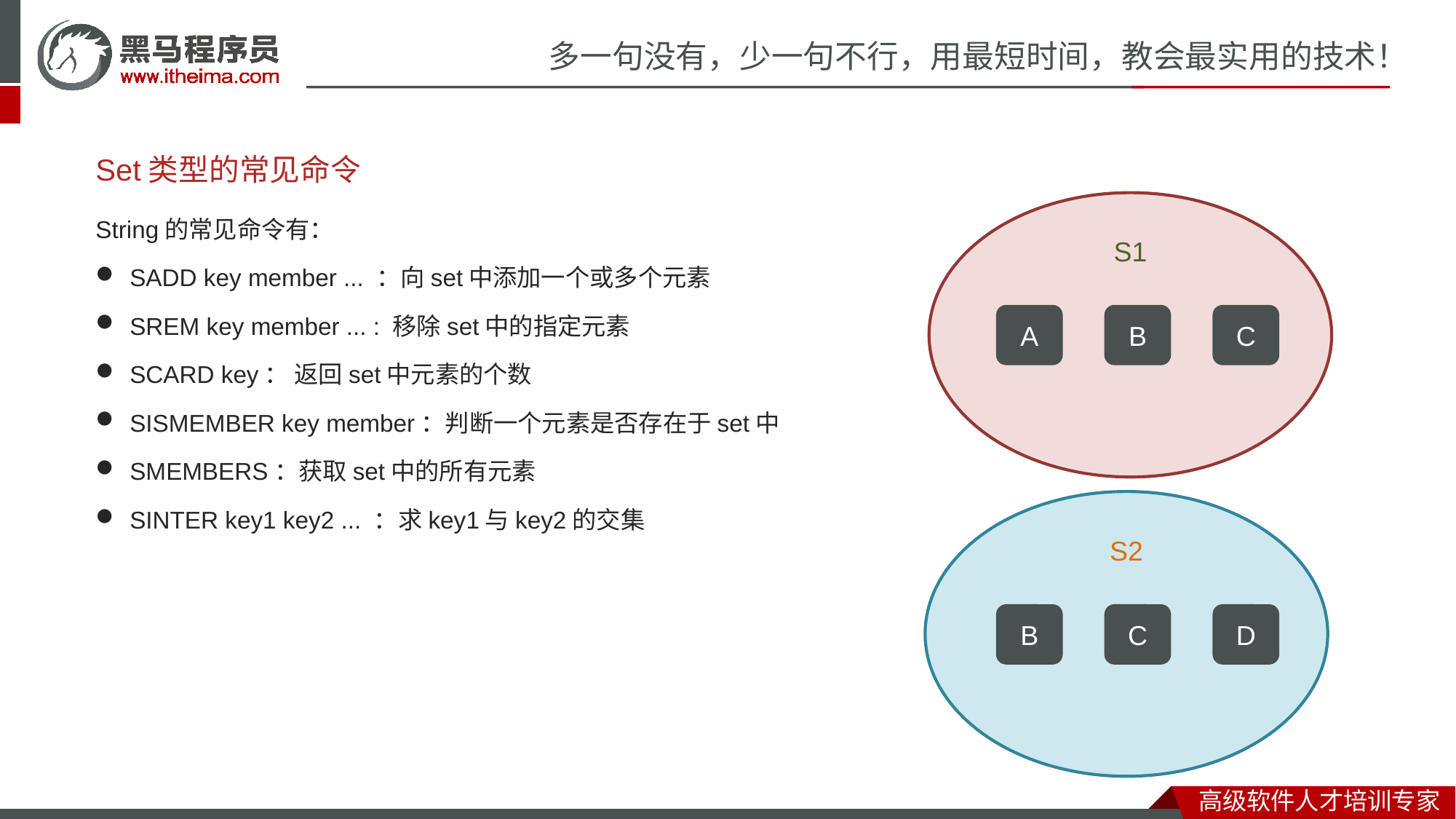

# Set类型的常见命令
S1
String的常见命令有：
SADD key member ... ：向set中添加一个或多个元素
SREM key member ... : 移除set中的指定元素
SCARD key： 返回set中元素的个数
SISMEMBER key member：判断一个元素是否存在于set中
SMEMBERS：获取set中的所有元素
SINTER key1 key2 ... ：求key1与key2的交集

C
A
B
S2
D
B
C